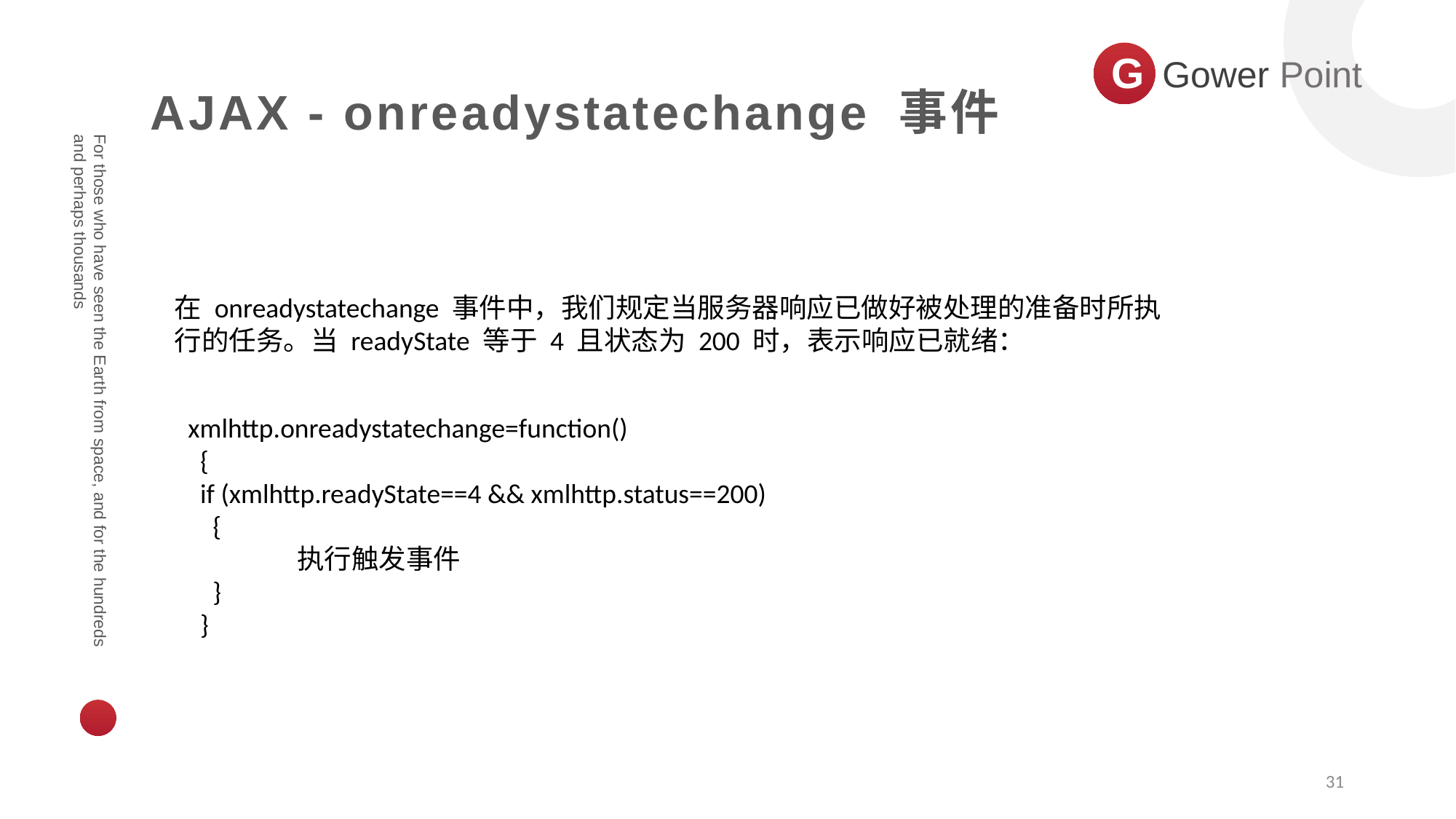

G

Gower Point
AJAX - onreadystatechange 事件

在 onreadystatechange 事件中，我们规定当服务器响应已做好被处理的准备时所执行的任务。当 readyState 等于 4 且状态为 200 时，表示响应已就绪：
For those who have seen the Earth from space, and for the hundreds and perhaps thousands
xmlhttp.onreadystatechange=function()
  {
  if (xmlhttp.readyState==4 && xmlhttp.status==200)
    {
	执行触发事件
    }
  }

31